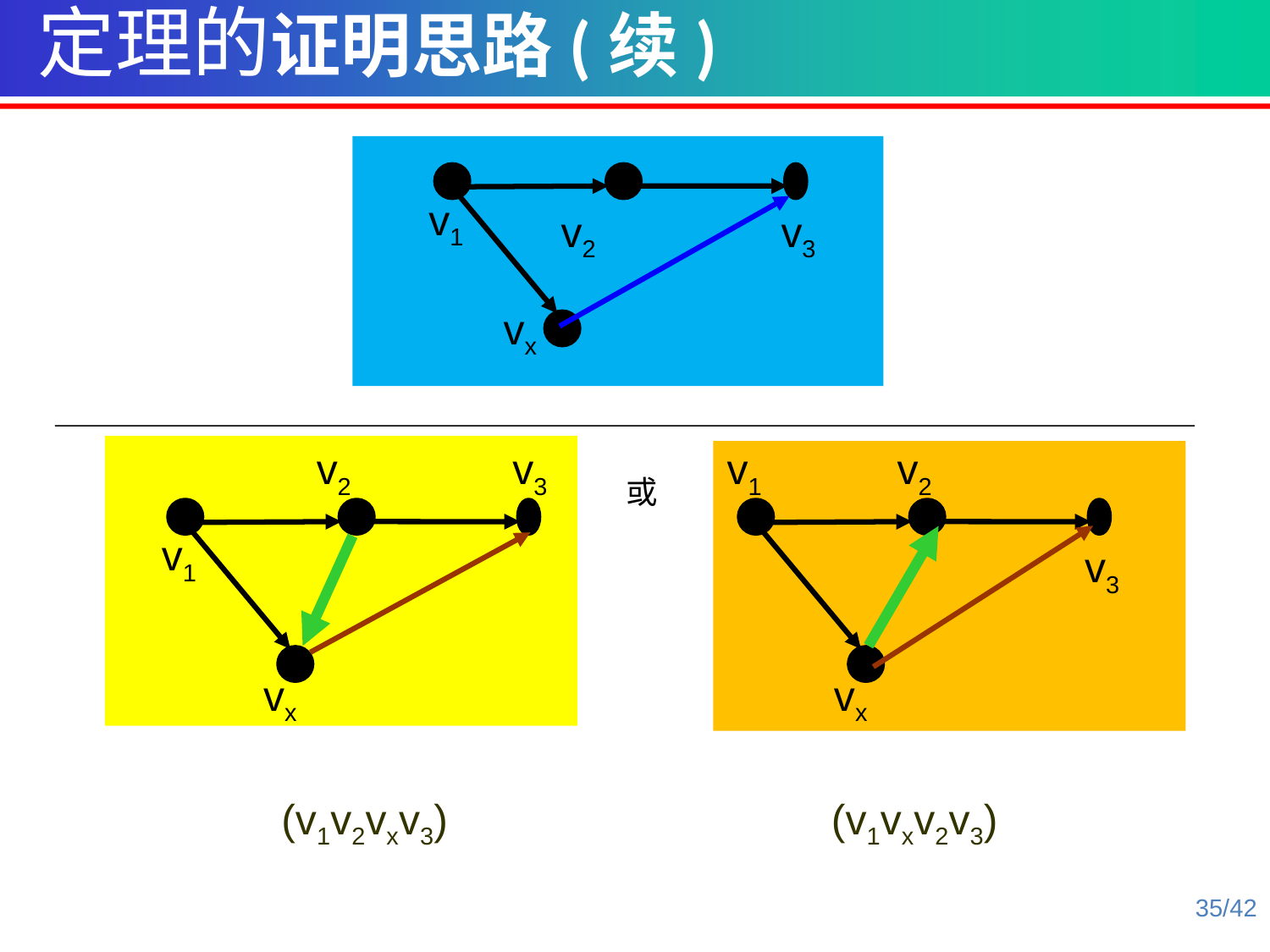

定理的证明思路(续)

v1

v2
v3
vx

v2
 v3
v1
v2
或

v1

v3

vx
vx

(v1v2vxv3)
(v1vxv2v3)
35/42